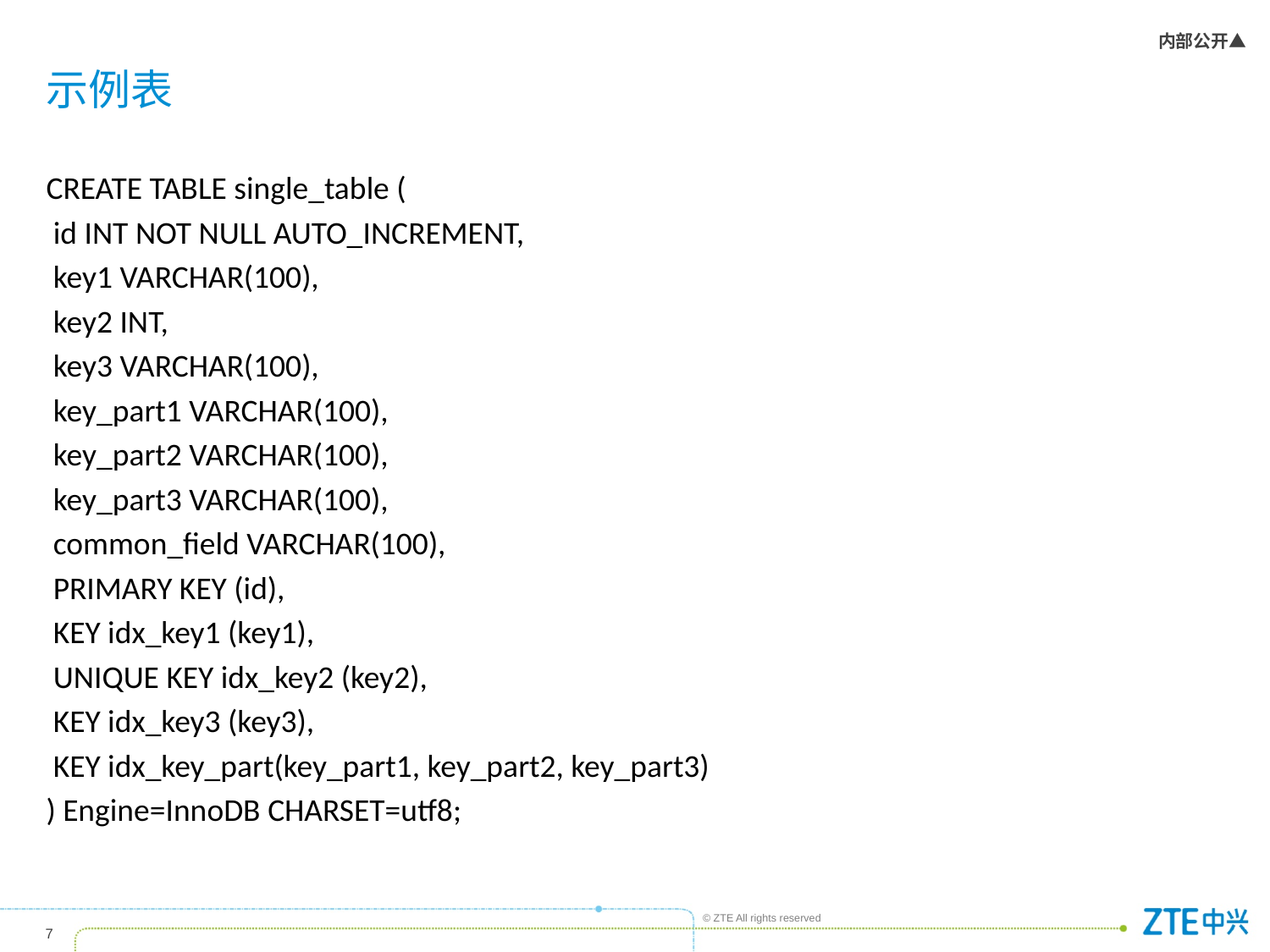

# 示例表
CREATE TABLE single_table (
 id INT NOT NULL AUTO_INCREMENT,
 key1 VARCHAR(100),
 key2 INT,
 key3 VARCHAR(100),
 key_part1 VARCHAR(100),
 key_part2 VARCHAR(100),
 key_part3 VARCHAR(100),
 common_field VARCHAR(100),
 PRIMARY KEY (id),
 KEY idx_key1 (key1),
 UNIQUE KEY idx_key2 (key2),
 KEY idx_key3 (key3),
 KEY idx_key_part(key_part1, key_part2, key_part3)
) Engine=InnoDB CHARSET=utf8;